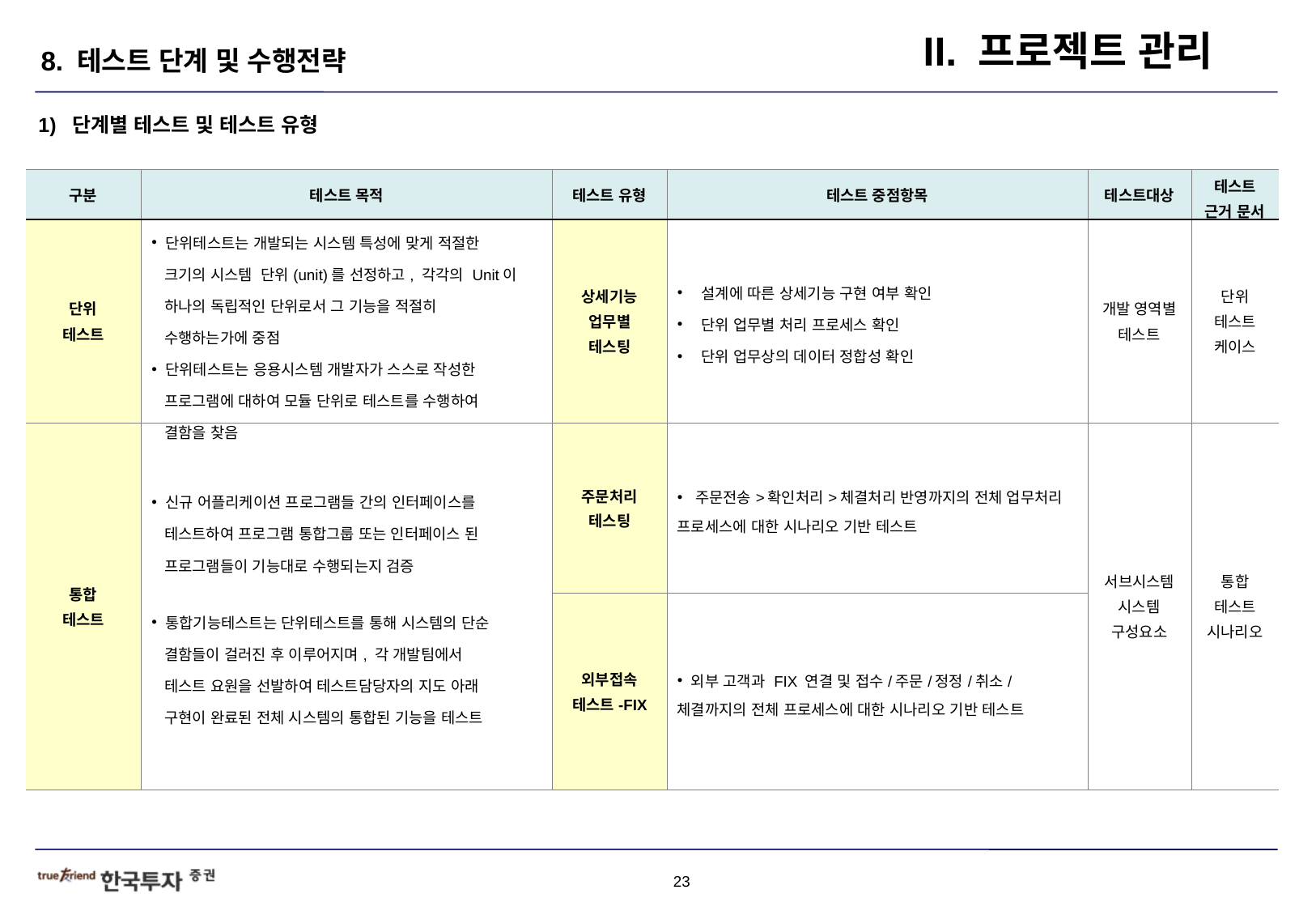

II. 프로젝트 관리
8. 테스트 단계 및 수행전략
1)  단계별 테스트 및 테스트 유형
| 구분 | 테스트 목적 | 테스트 유형 | 테스트 중점항목 | 테스트대상 | 테스트 근거 문서 |
| --- | --- | --- | --- | --- | --- |
| 단위 테스트 | 단위테스트는 개발되는 시스템 특성에 맞게 적절한 크기의 시스템 단위(unit)를 선정하고, 각각의 Unit이 하나의 독립적인 단위로서 그 기능을 적절히 수행하는가에 중점 단위테스트는 응용시스템 개발자가 스스로 작성한 프로그램에 대하여 모듈 단위로 테스트를 수행하여 결함을 찾음 | 상세기능 업무별 테스팅 | 설계에 따른 상세기능 구현 여부 확인 단위 업무별 처리 프로세스 확인 단위 업무상의 데이터 정합성 확인 | 개발 영역별 테스트 | 단위 테스트 케이스 |
| 통합 테스트 | 신규 어플리케이션 프로그램들 간의 인터페이스를 테스트하여 프로그램 통합그룹 또는 인터페이스 된 프로그램들이 기능대로 수행되는지 검증 통합기능테스트는 단위테스트를 통해 시스템의 단순 결함들이 걸러진 후 이루어지며, 각 개발팀에서 테스트 요원을 선발하여 테스트담당자의 지도 아래 구현이 완료된 전체 시스템의 통합된 기능을 테스트 | 주문처리 테스팅 | 주문전송>확인처리>체결처리 반영까지의 전체 업무처리 프로세스에 대한 시나리오 기반 테스트 | 서브시스템 시스템 구성요소 | 통합 테스트 시나리오 |
|  |  | 외부접속 테스트-FIX | 외부 고객과 FIX 연결 및 접수/주문/정정/취소/체결까지의 전체 프로세스에 대한 시나리오 기반 테스트 |  |  |